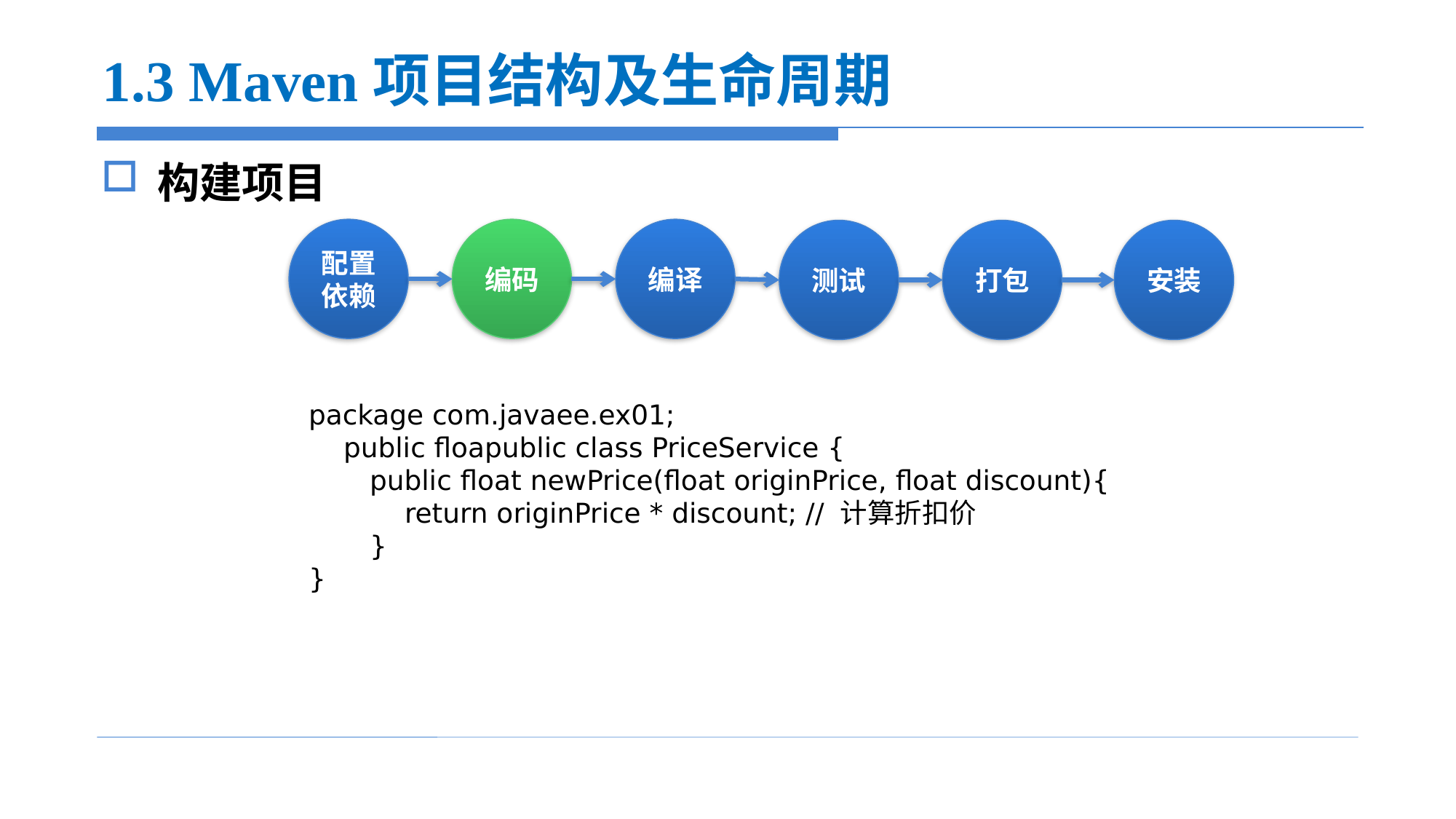

# 1.3 Maven项目结构及生命周期
构建项目
配置依赖
编码
编译
测试
打包
安装
package com.javaee.ex01;
    public floapublic class PriceService {
       public float newPrice(float originPrice, float discount){
           return originPrice * discount; // 计算折扣价
       }
}
23